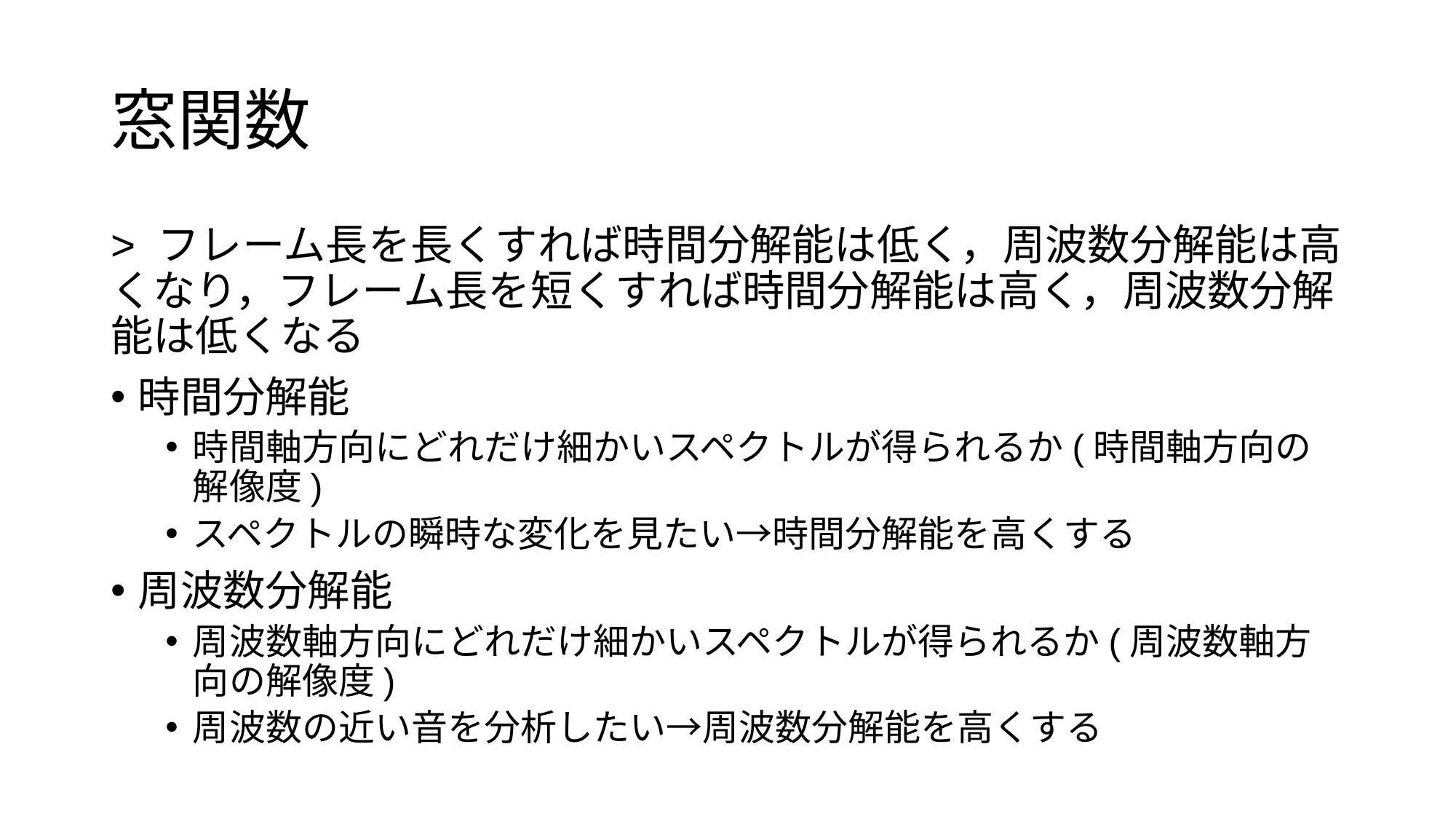

# 窓関数
> フレーム長を長くすれば時間分解能は低く，周波数分解能は高くなり，フレーム長を短くすれば時間分解能は高く，周波数分解能は低くなる
時間分解能
時間軸方向にどれだけ細かいスペクトルが得られるか(時間軸方向の解像度)
スペクトルの瞬時な変化を見たい→時間分解能を高くする
周波数分解能
周波数軸方向にどれだけ細かいスペクトルが得られるか(周波数軸方向の解像度)
周波数の近い音を分析したい→周波数分解能を高くする